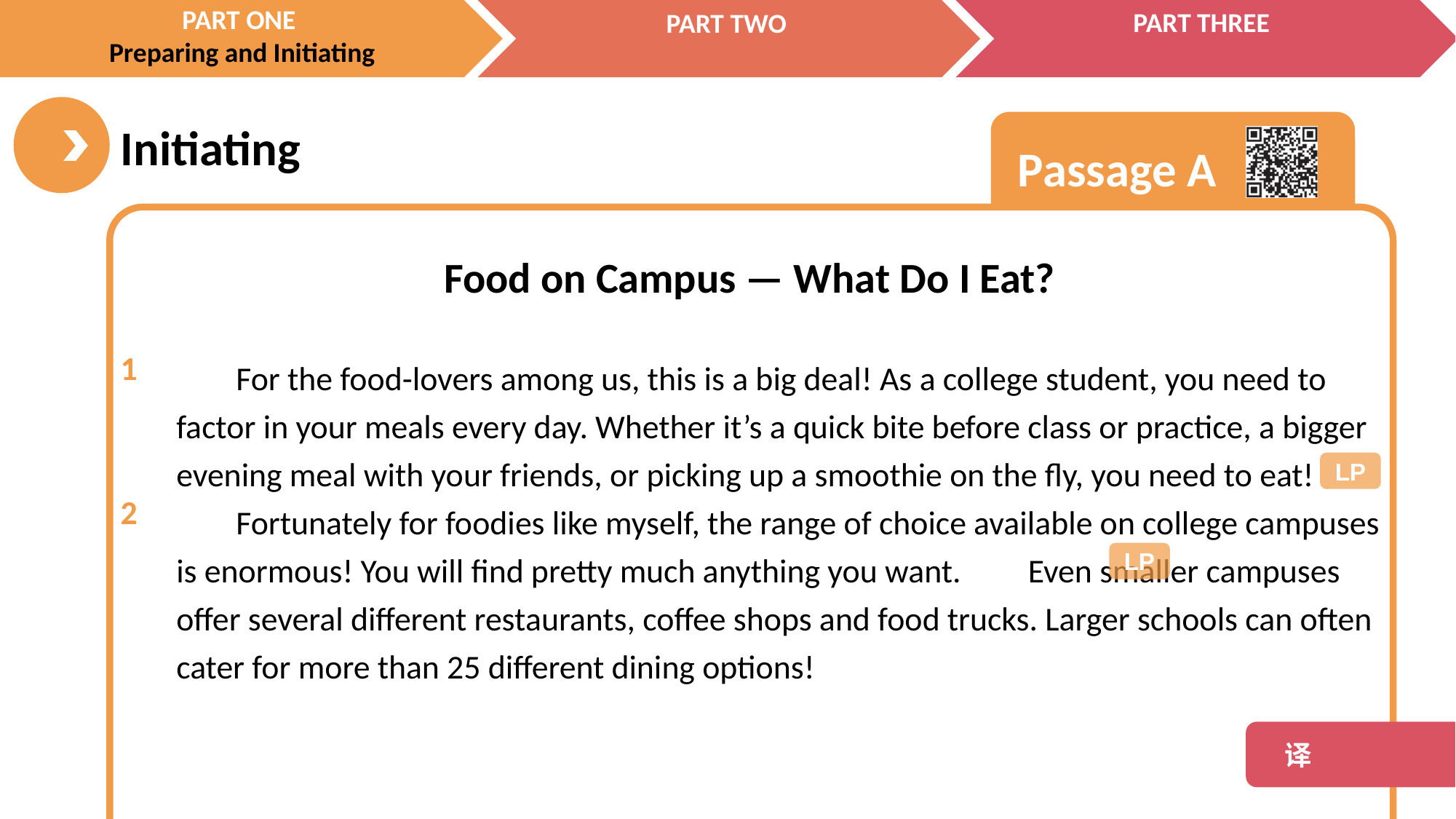

Food on Campus — What Do I Eat?

        For the food-lovers among us, this is a big deal! As a college student, you need to factor in your meals every day. Whether it’s a quick bite before class or practice, a bigger evening meal with your friends, or picking up a smoothie on the fly, you need to eat!
        Fortunately for foodies like myself, the range of choice available on college campuses is enormous! You will find pretty much anything you want.         Even smaller campuses offer several different restaurants, coffee shops and food trucks. Larger schools can often cater for more than 25 different dining options!

1

2

LP
LP
   译